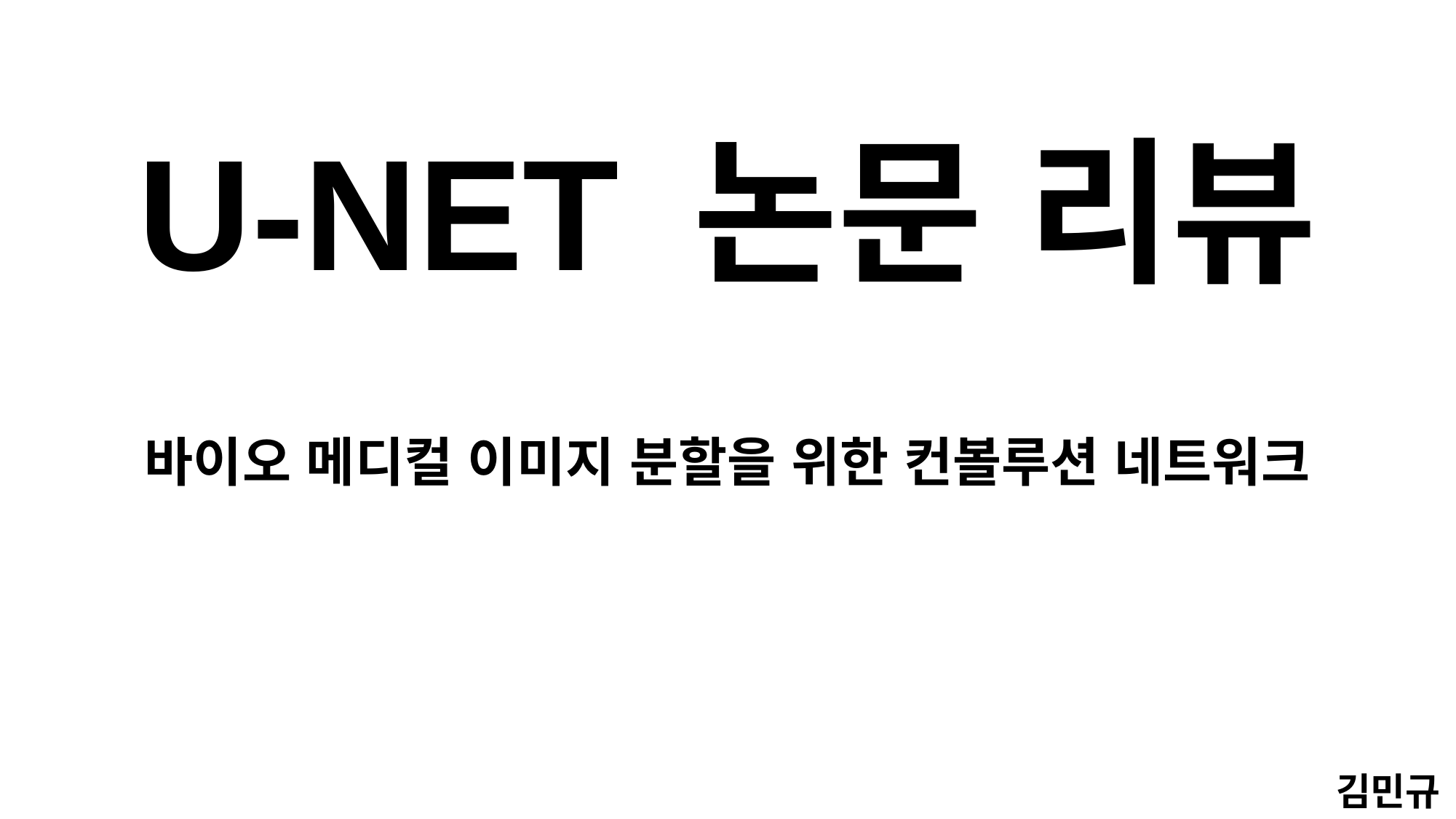

# U-NET 논문 리뷰
바이오 메디컬 이미지 분할을 위한 컨볼루션 네트워크

김민규